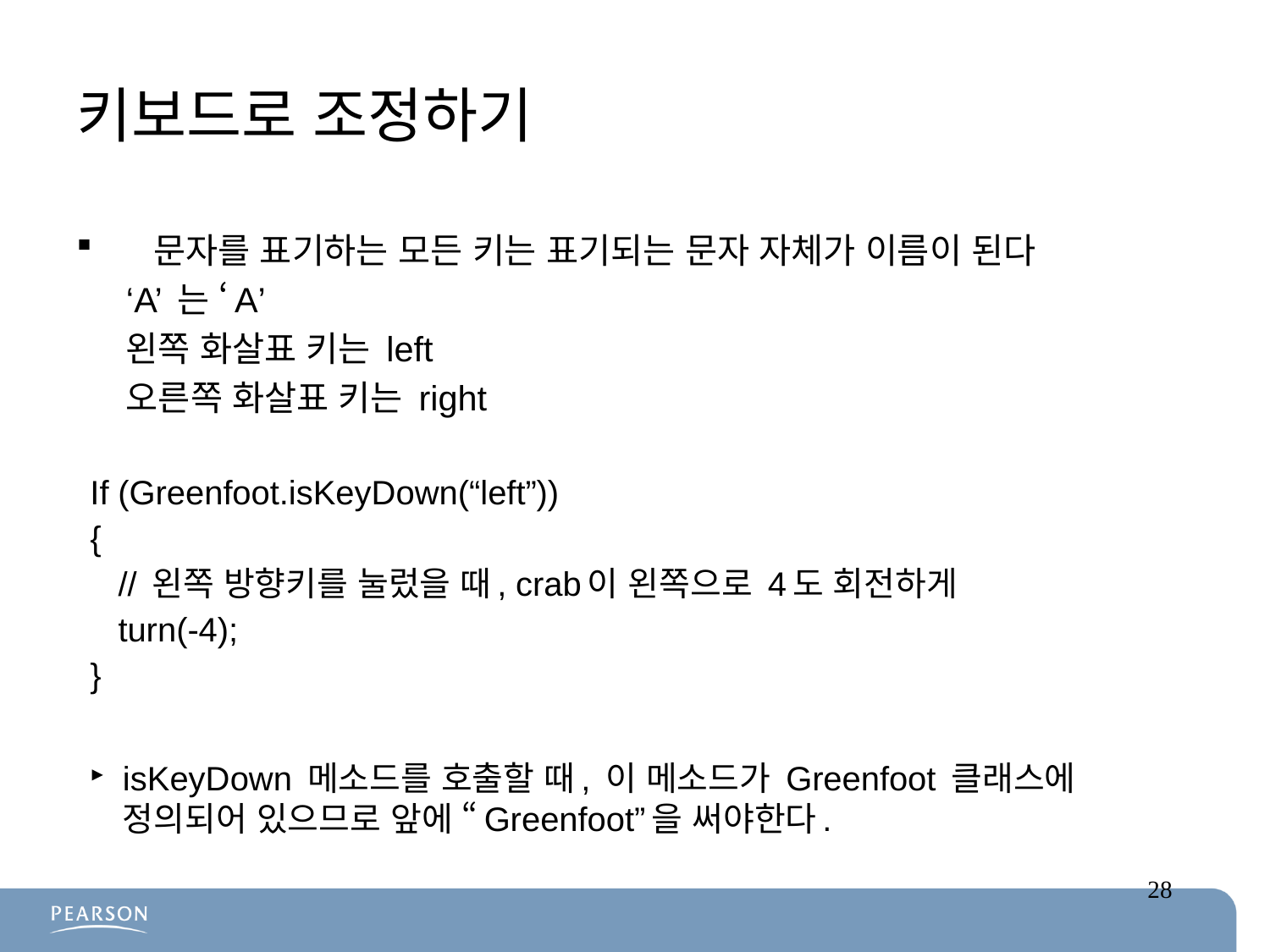

# 키보드로 조정하기
문자를 표기하는 모든 키는 표기되는 문자 자체가 이름이 된다
‘A’ 는 ‘A’
왼쪽 화살표 키는 left
오른쪽 화살표 키는 right

If (Greenfoot.isKeyDown(“left”))
{
   // 왼쪽 방향키를 눌렀을 때, crab이 왼쪽으로 4도 회전하게
   turn(-4);
}

isKeyDown 메소드를 호출할 때, 이 메소드가 Greenfoot 클래스에 정의되어 있으므로 앞에 “Greenfoot”을 써야한다.
28